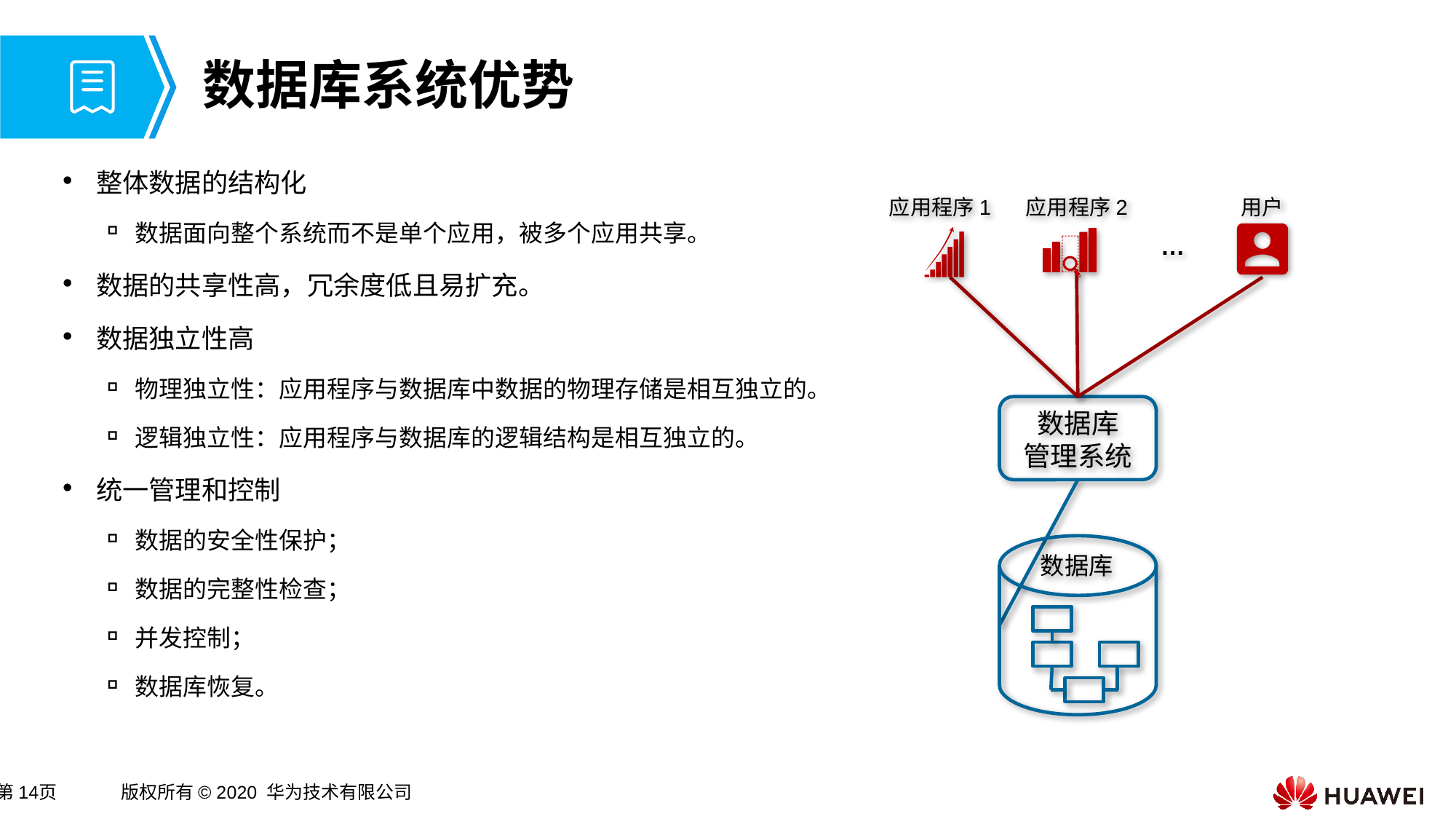

# 数据库系统优势
整体数据的结构化
数据面向整个系统而不是单个应用，被多个应用共享。
数据的共享性高，冗余度低且易扩充。
数据独立性高
物理独立性：应用程序与数据库中数据的物理存储是相互独立的。
逻辑独立性：应用程序与数据库的逻辑结构是相互独立的。
统一管理和控制
数据的安全性保护；
数据的完整性检查；
并发控制；
数据库恢复。
应用程序1
应用程序2
用户

…

Text
Text
Text
Text
Text
Text
Text
Text
Text
Text
Text
Text
Text
Text
Text
Text
Text
Text
Text
Text
Text
Text
Text
Text
Text
Text
Text
Text
Text
Text
Text
Text
Text
Text
Text
Text
Text
Text
Text
Text
Text
Text
Text
Text
Text
Text
数据库
管理系统

数据库